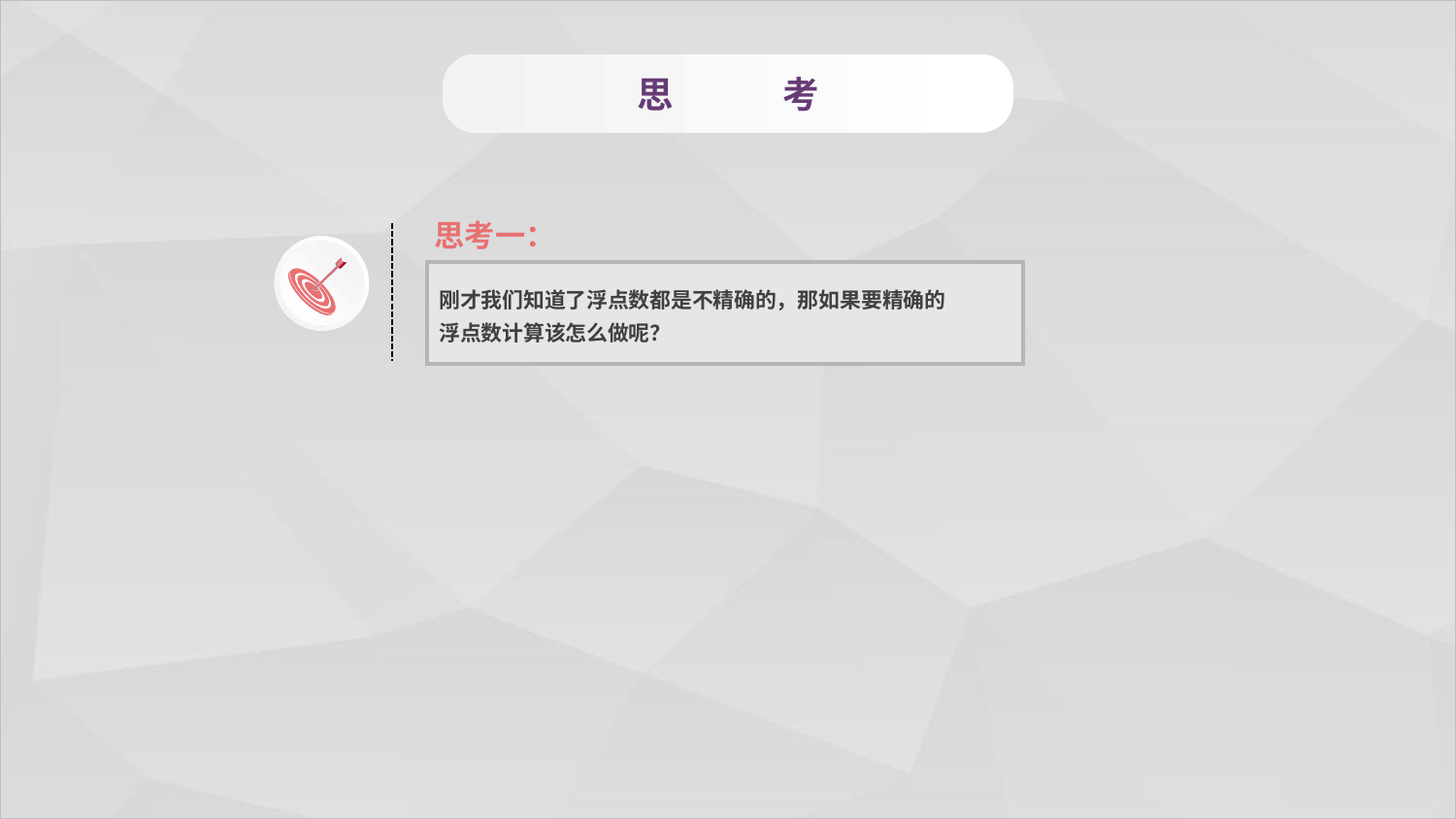

思	考
思考一：

刚才我们知道了浮点数都是不精确的，那如果要精确的浮点数计算该怎么做呢？